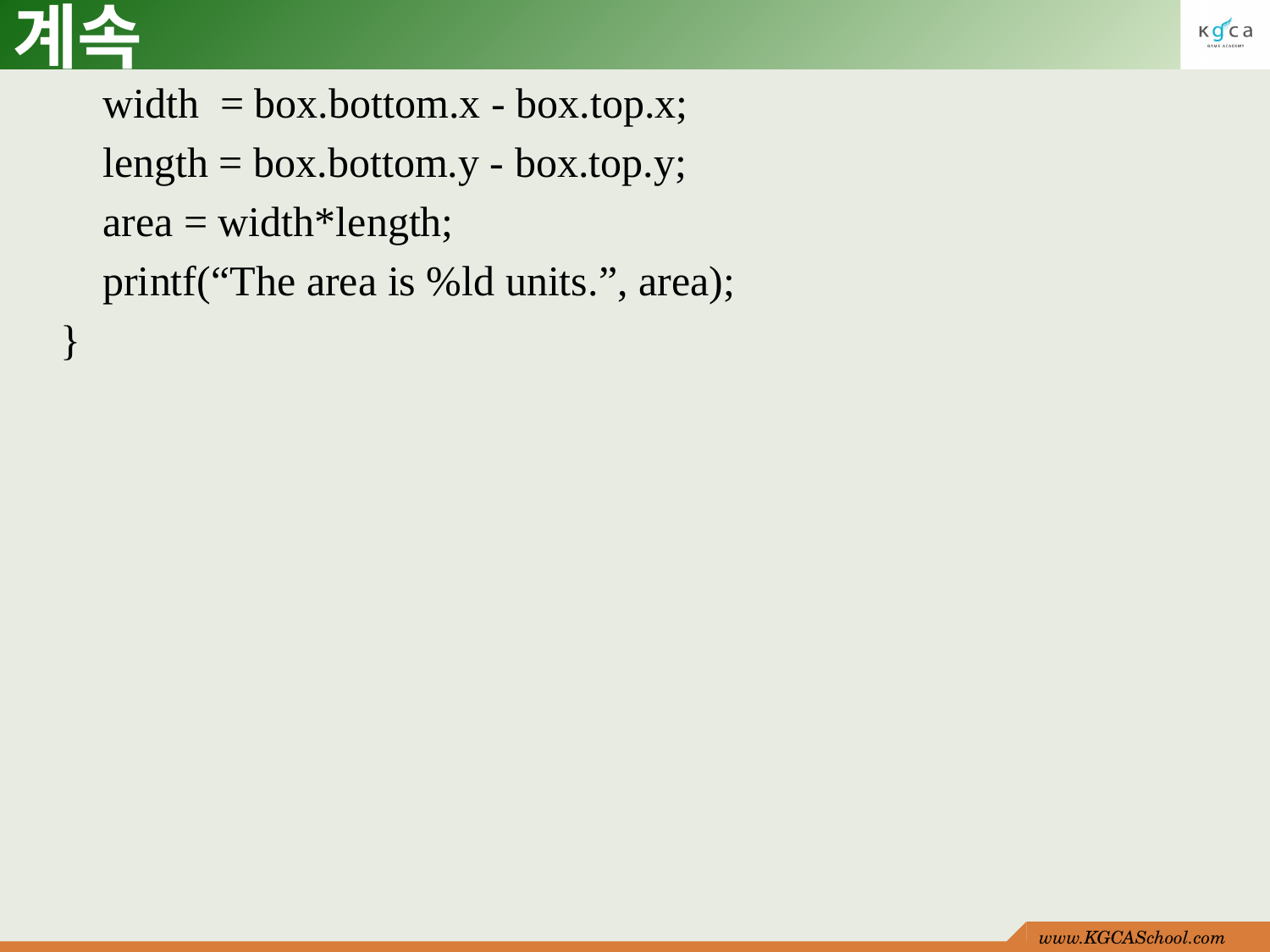

# 계속
    width  = box.bottom.x - box.top.x;
    length = box.bottom.y - box.top.y;
    area = width*length;
    printf(“The area is %ld units.”, area);
}